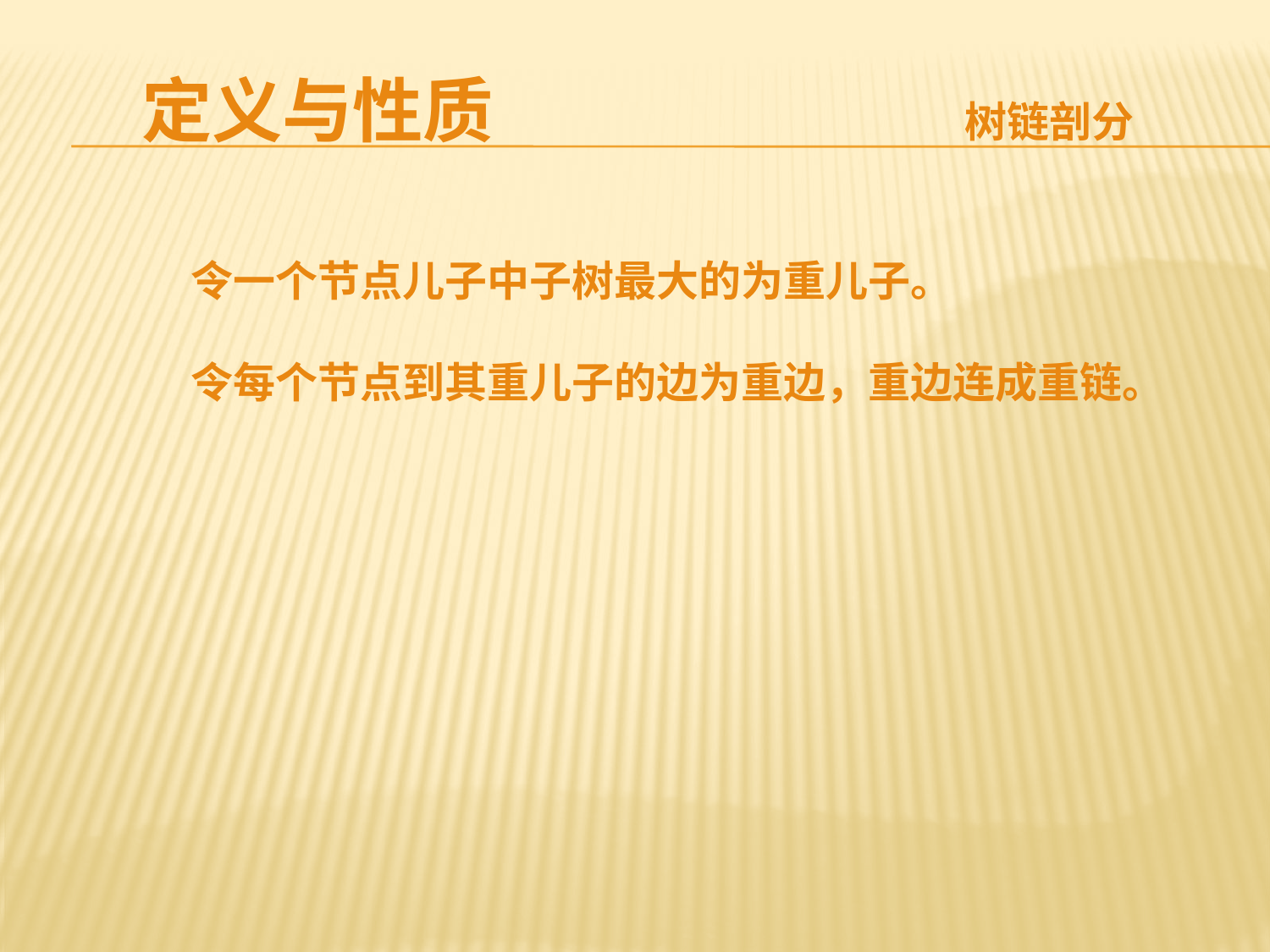

定义与性质
树链剖分
令一个节点儿子中子树最大的为重儿子。

令每个节点到其重儿子的边为重边，重边连成重链。